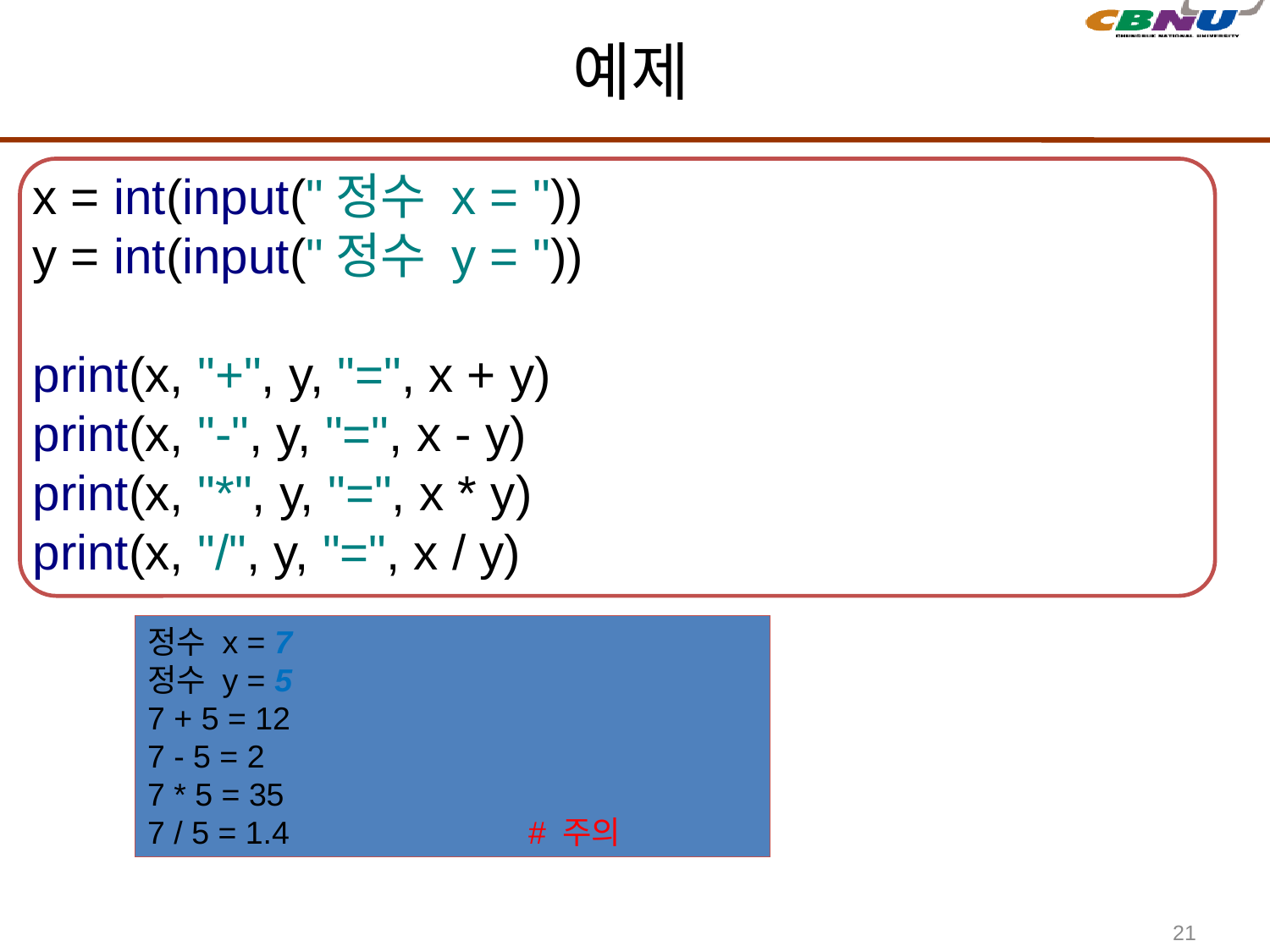

# 예제
x = int(input("정수 x = "))
y = int(input("정수 y = "))
print(x, "+", y, "=", x + y)
print(x, "-", y, "=", x - y)
print(x, "*", y, "=", x * y)
print(x, "/", y, "=", x / y)

정수 x = 7
정수 y = 5
7 + 5 = 12
7 - 5 = 2
7 * 5 = 35
7 / 5 = 1.4		# 주의
21